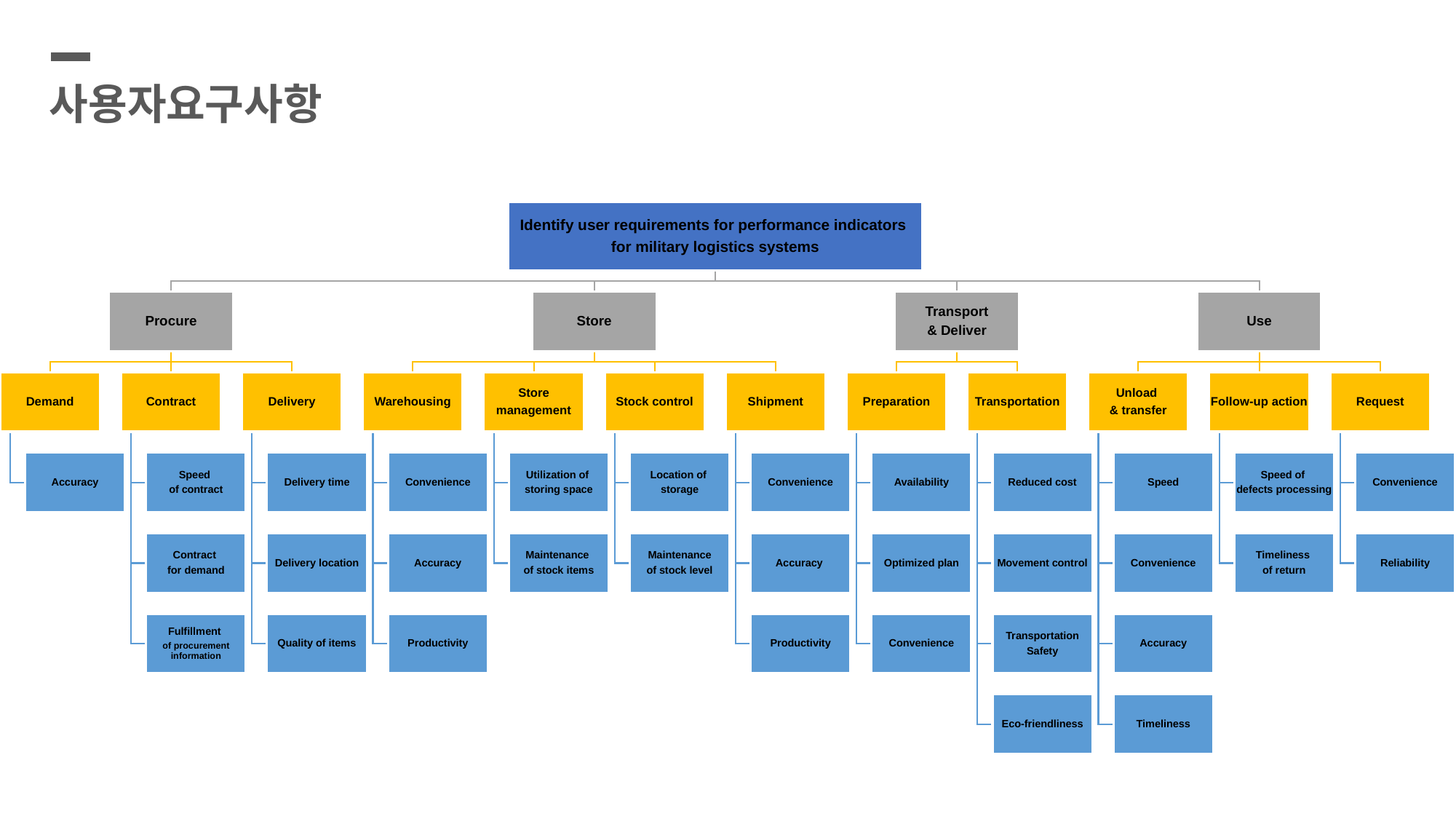

사용자요구사항
Identify user requirements for performance indicators
for military logistics systems
Procure
Demand
Accuracy
Contract
Speed
of contract
Contract
for demand
Fulfillment
of procurement information
Delivery
Delivery time
Delivery location
Quality of items
Store
Warehousing
Convenience
Accuracy
Productivity
Store
management
Utilization of
storing space
Maintenance
of stock items
Stock control
Location of
storage
Maintenance
of stock level
Shipment
Convenience
Accuracy
Productivity
Transport
& Deliver
Preparation
Availability
Optimized plan
Convenience
Transportation
Reduced cost
Movement control
Transportation
Safety
Eco-friendliness
Use
Unload
& transfer
Speed
Convenience
Accuracy
Timeliness
Follow-up action
Speed of
defects processing
Timeliness
of return
Request
Convenience
Reliability